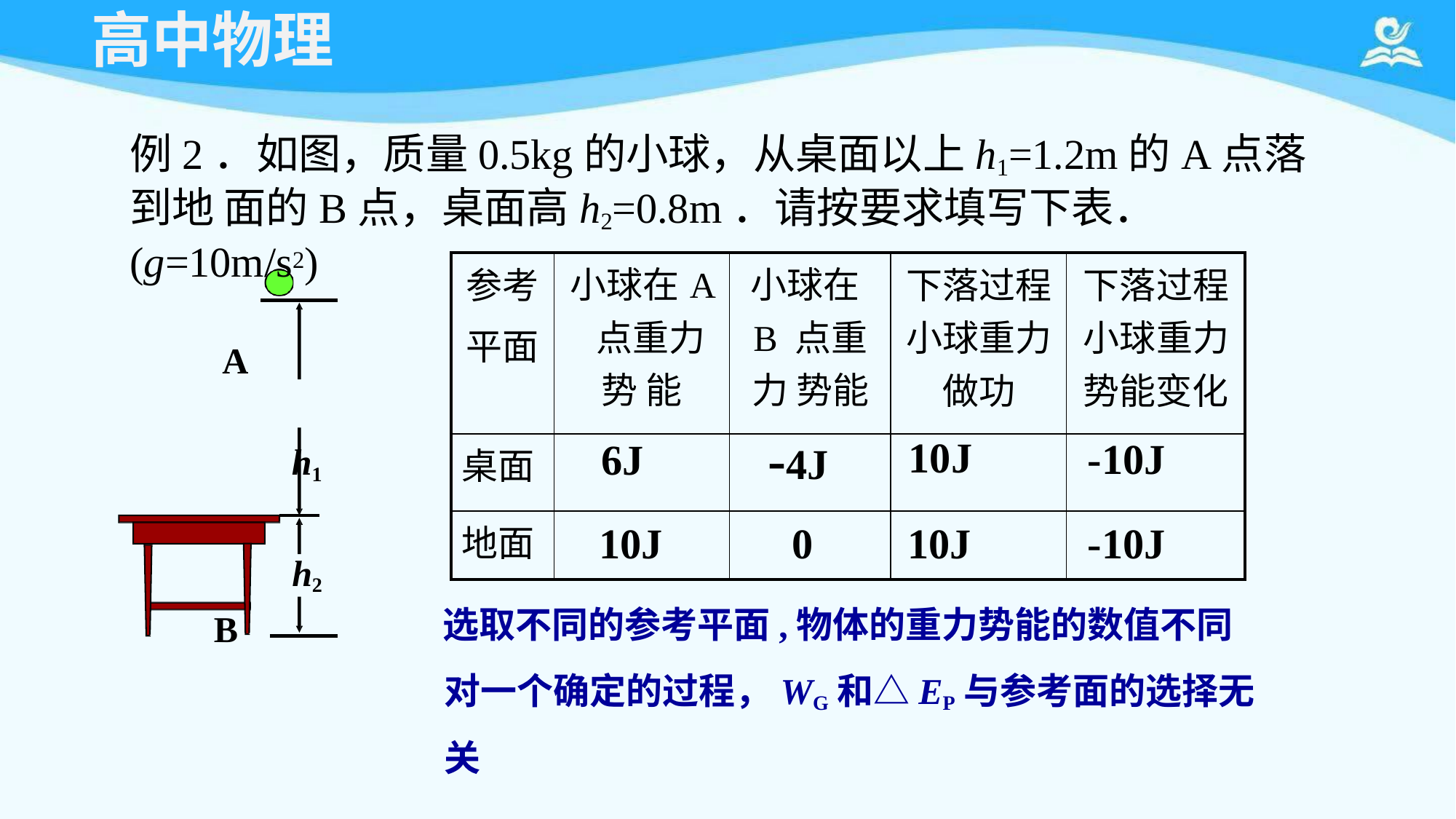

# 高中物理
例2．如图，质量0.5kg的小球，从桌面以上h1=1.2m的A点落到地 面的B点，桌面高h2=0.8m．请按要求填写下表．(g=10m/s2)

A

h1
| 参考 平面 | 小球在A 点重力势 能 | 小球在B 点重力 势能 | 下落过程 小球重力 做功 | 下落过程 小球重力 势能变化 |
| --- | --- | --- | --- | --- |
| 桌面 | 6J | -4J | 10J | -10J |
| 地面 | 10J | 0 | 10J | -10J |

h2
选取不同的参考平面,物体的重力势能的数值不同 对一个确定的过程，WG和△EP与参考面的选择无关

B